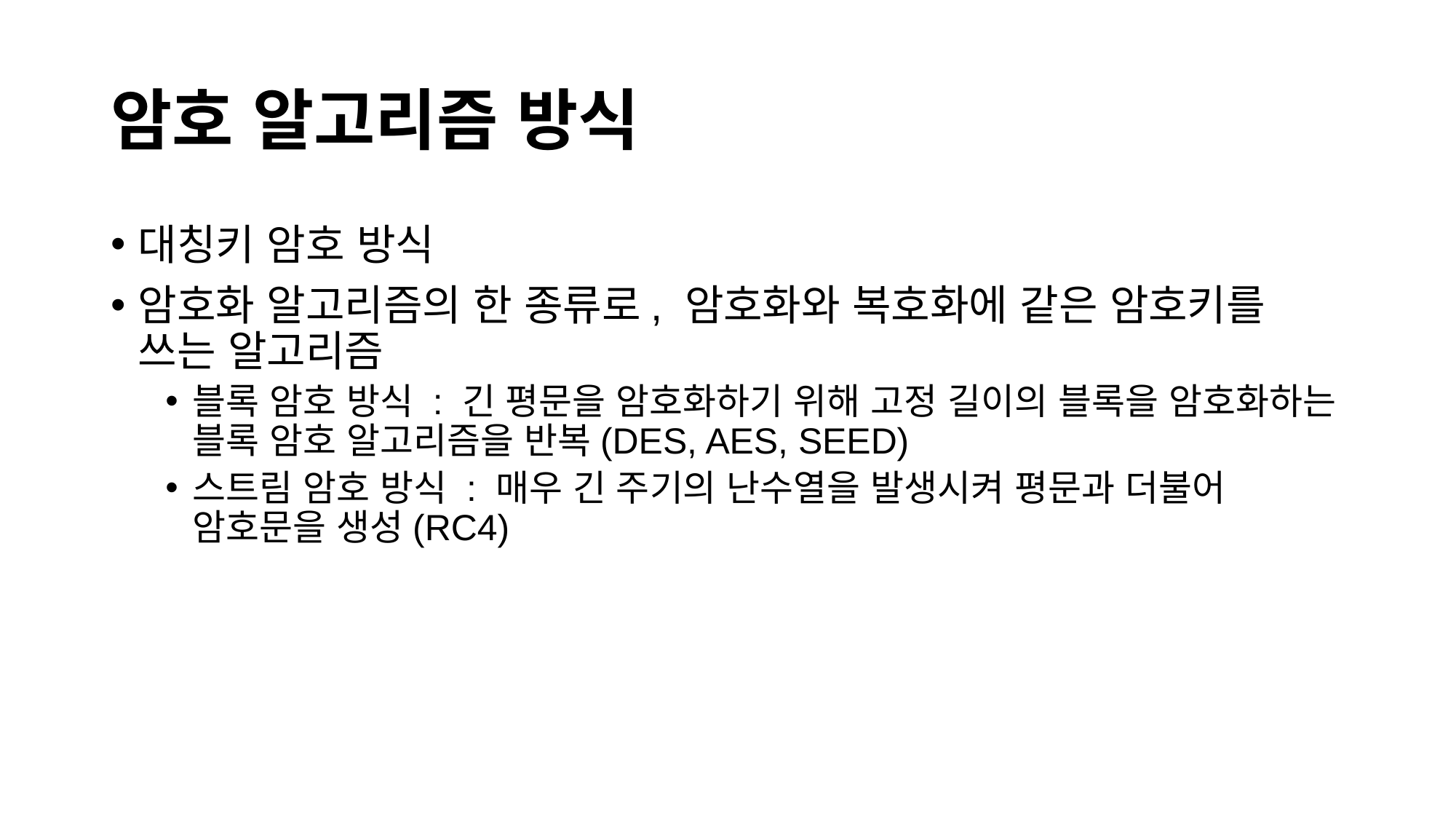

# 암호 알고리즘 방식
대칭키 암호 방식
암호화 알고리즘의 한 종류로, 암호화와 복호화에 같은 암호키를 쓰는 알고리즘
블록 암호 방식 : 긴 평문을 암호화하기 위해 고정 길이의 블록을 암호화하는 블록 암호 알고리즘을 반복(DES, AES, SEED)
스트림 암호 방식 : 매우 긴 주기의 난수열을 발생시켜 평문과 더불어 암호문을 생성(RC4)